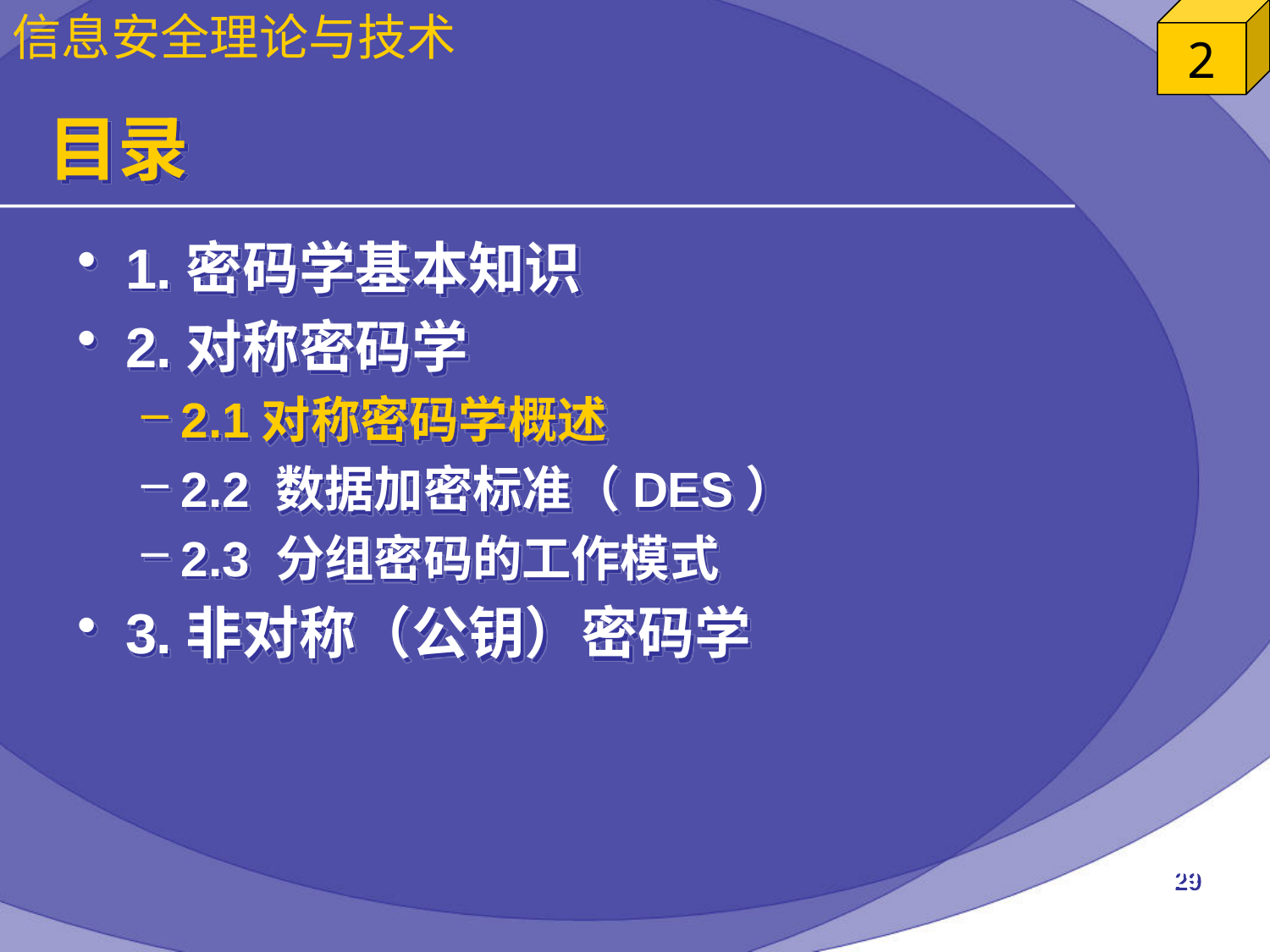

# 目录

1.密码学基本知识
2.对称密码学
2.1对称密码学概述
2.2 数据加密标准（DES）
2.3 分组密码的工作模式
3.非对称（公钥）密码学
29